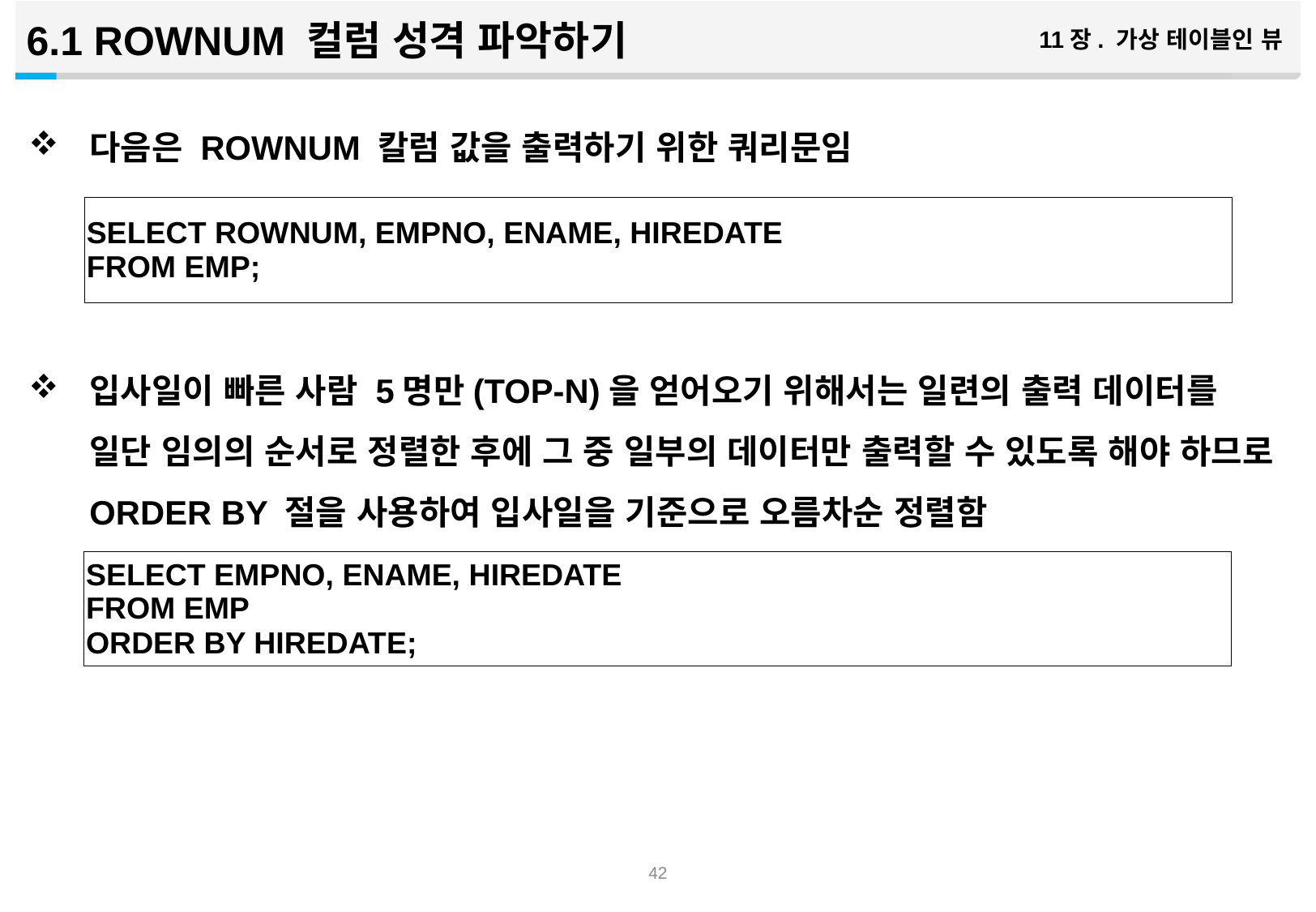

6.1 ROWNUM 컬럼 성격 파악하기
11장. 가상 테이블인 뷰
다음은 ROWNUM 칼럼 값을 출력하기 위한 쿼리문임

입사일이 빠른 사람 5명만(TOP-N)을 얻어오기 위해서는 일련의 출력 데이터를 일단 임의의 순서로 정렬한 후에 그 중 일부의 데이터만 출력할 수 있도록 해야 하므로 ORDER BY 절을 사용하여 입사일을 기준으로 오름차순 정렬함
| SELECT ROWNUM, EMPNO, ENAME, HIREDATE FROM EMP; |
| --- |
| SELECT EMPNO, ENAME, HIREDATE FROM EMP ORDER BY HIREDATE; |
| --- |
42